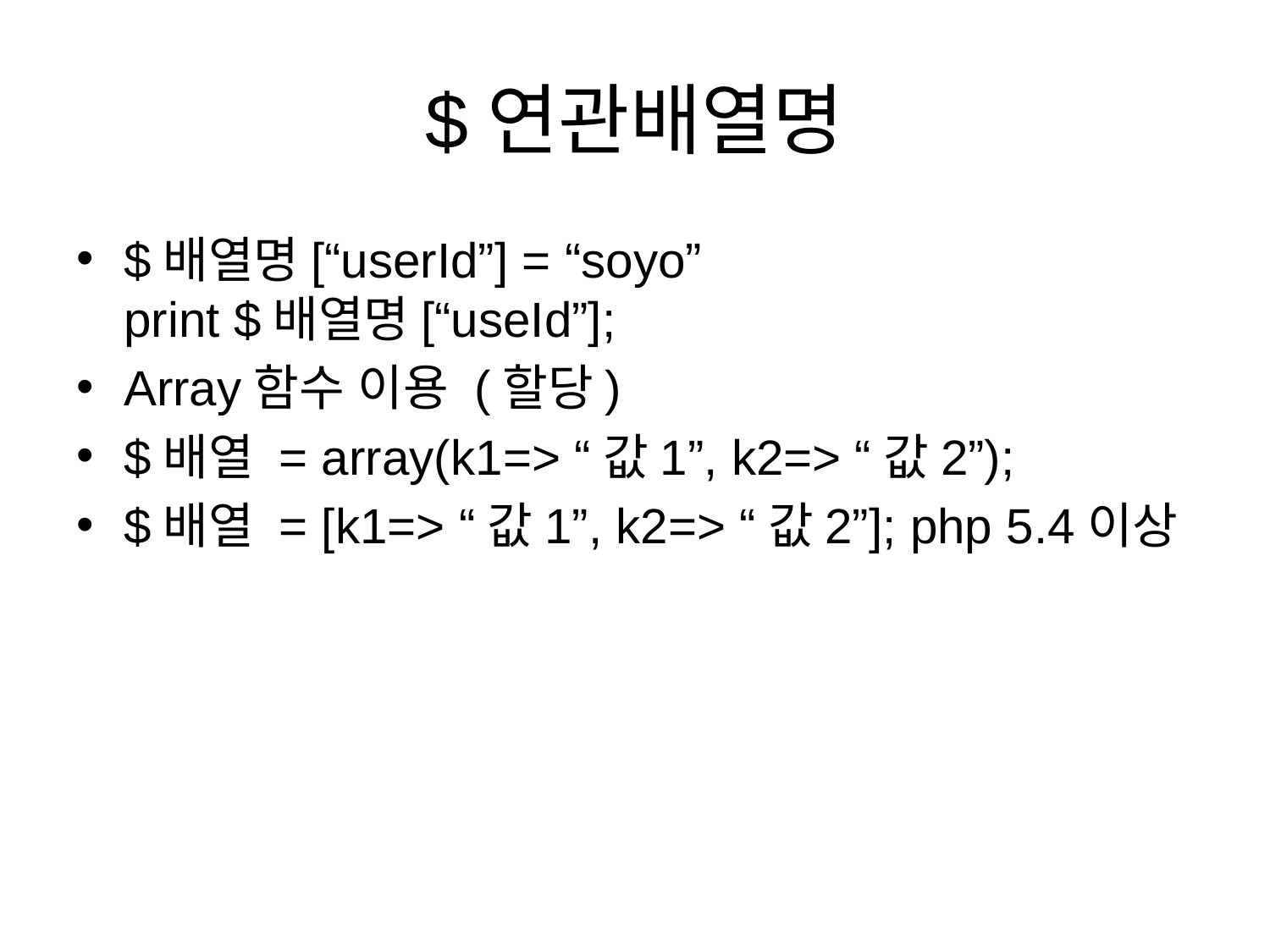

# $연관배열명
$배열명[“userId”] = “soyo”
print $배열명[“useId”];
Array함수 이용 (할당)
$배열 = array(k1=> “값1”, k2=> “값2”);
$배열 = [k1=> “값1”, k2=> “값2”]; php 5.4이상